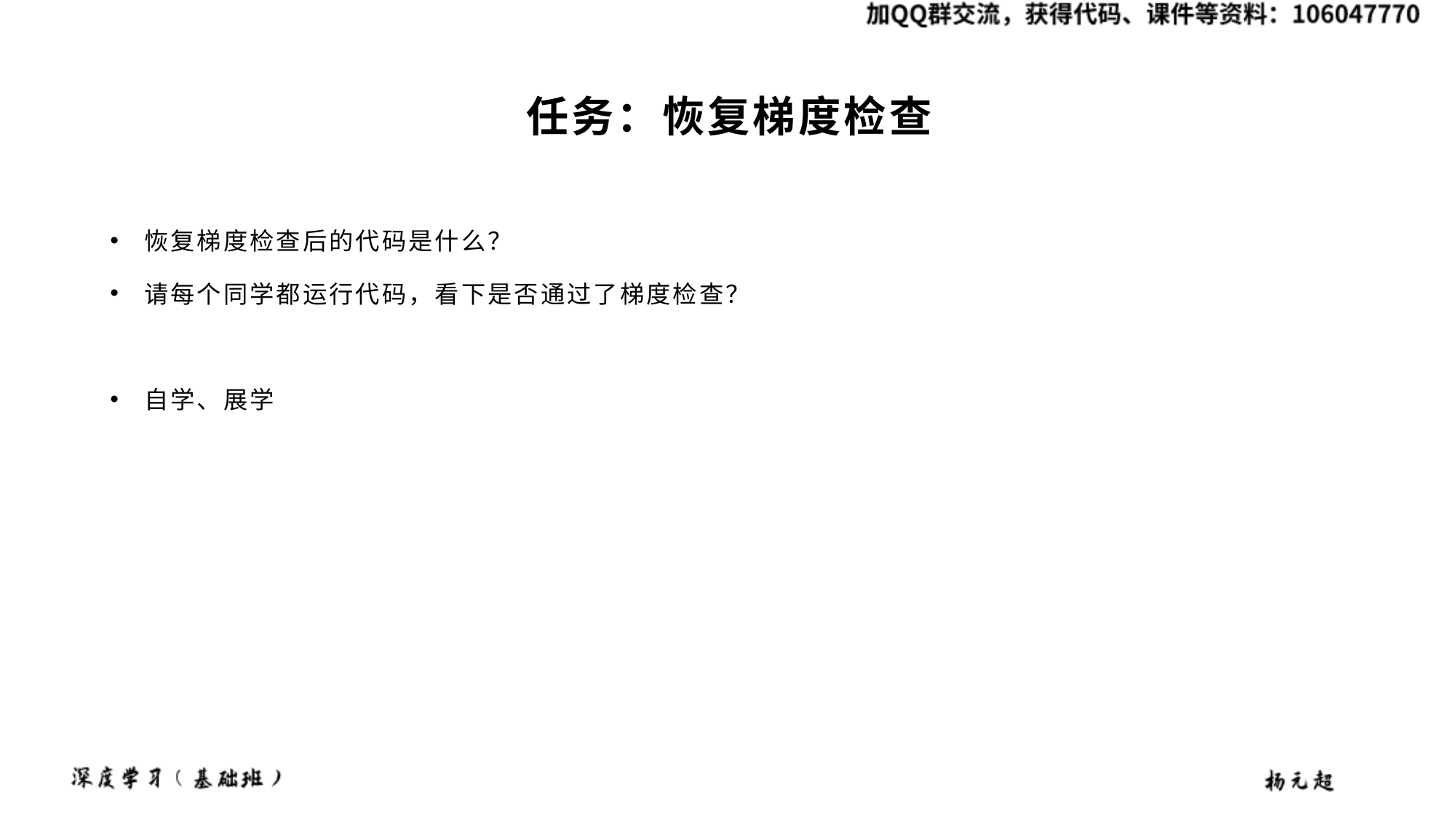

# 任务：恢复梯度检查
恢复梯度检查后的代码是什么？
请每个同学都运行代码，看下是否通过了梯度检查？

自学、展学